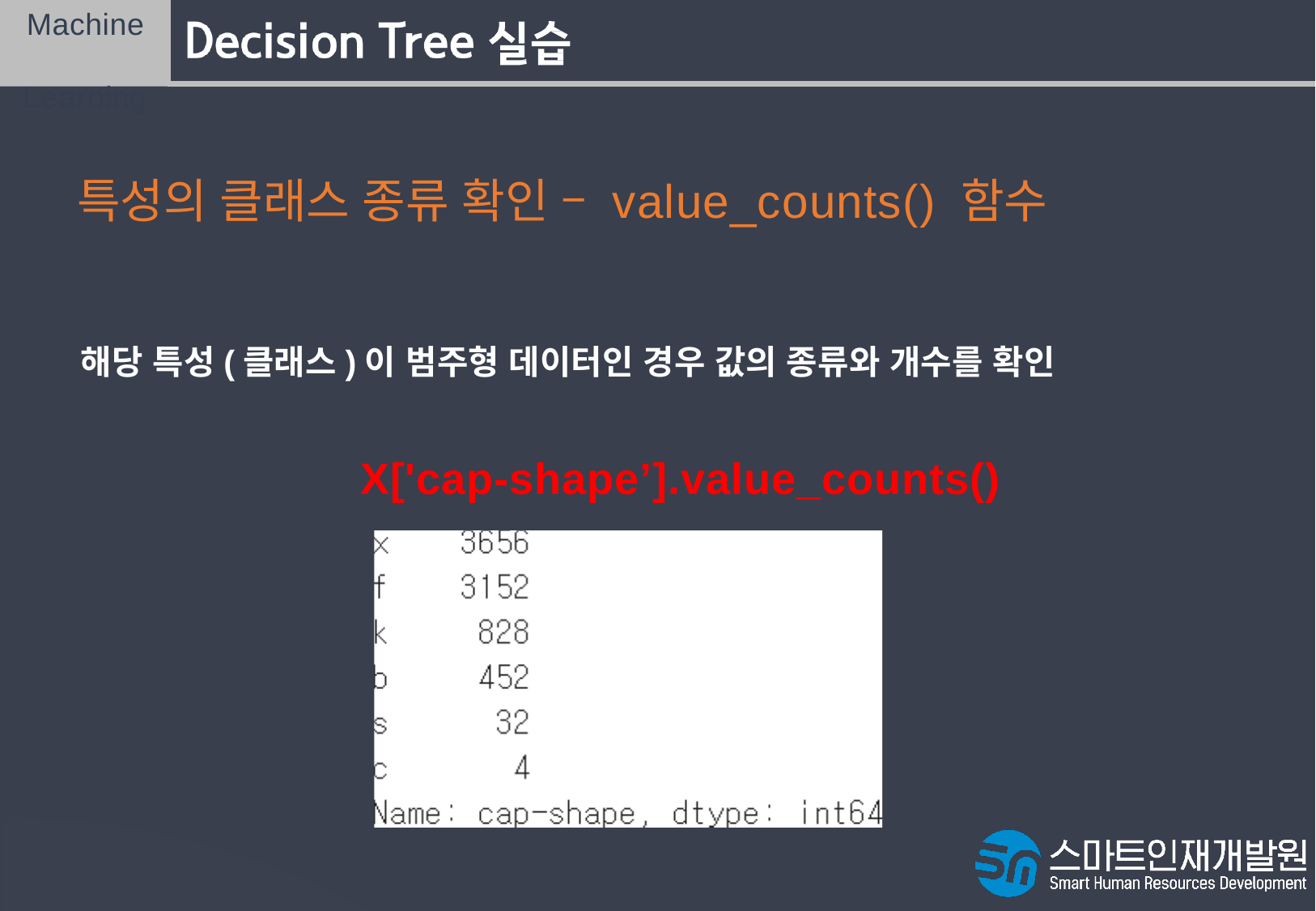

# Machine  Learning

특성의 클래스 종류 확인 – value_counts() 함수
해당 특성(클래스)이 범주형 데이터인 경우 값의 종류와 개수를 확인

X['cap-shape’].value_counts()